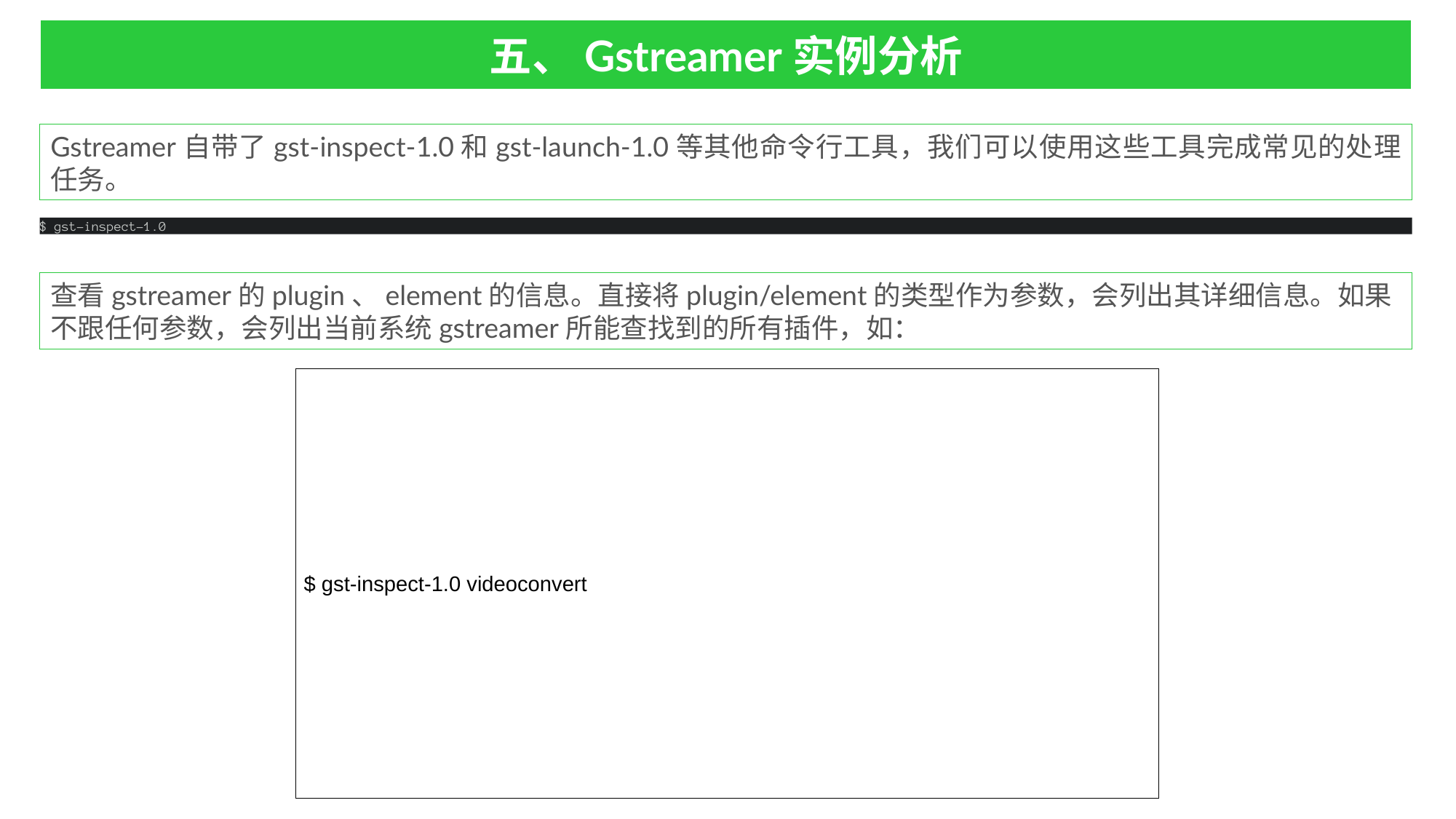

五、Gstreamer实例分析
Gstreamer自带了gst-inspect-1.0和gst-launch-1.0等其他命令行工具，我们可以使用这些工具完成常见的处理任务。
$ gst-inspect-1.0
查看gstreamer的plugin、element的信息。直接将plugin/element的类型作为参数，会列出其详细信息。如果不跟任何参数，会列出当前系统gstreamer所能查找到的所有插件，如：